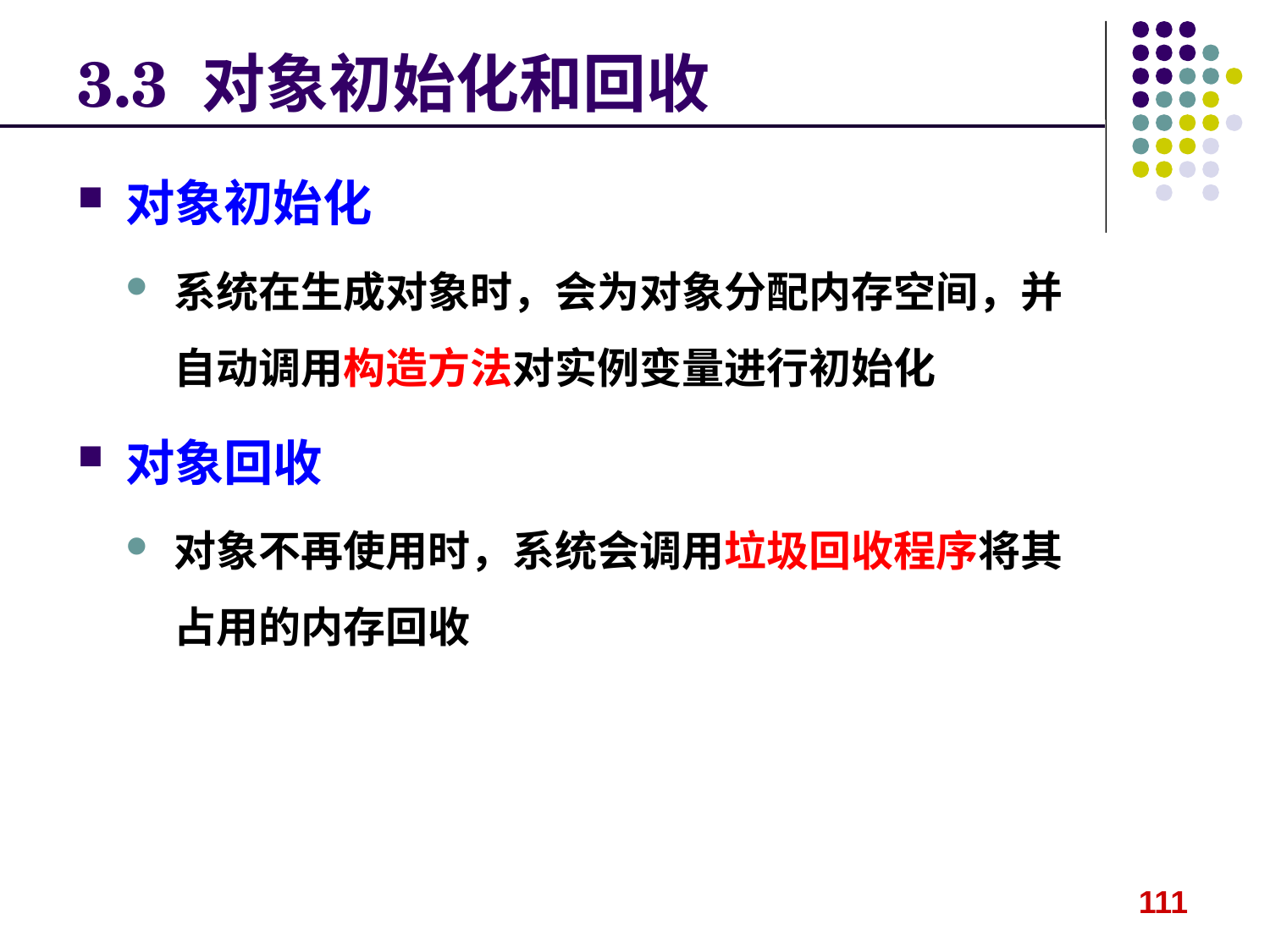

# 3.3 对象初始化和回收
对象初始化
系统在生成对象时，会为对象分配内存空间，并自动调用构造方法对实例变量进行初始化
对象回收
对象不再使用时，系统会调用垃圾回收程序将其占用的内存回收